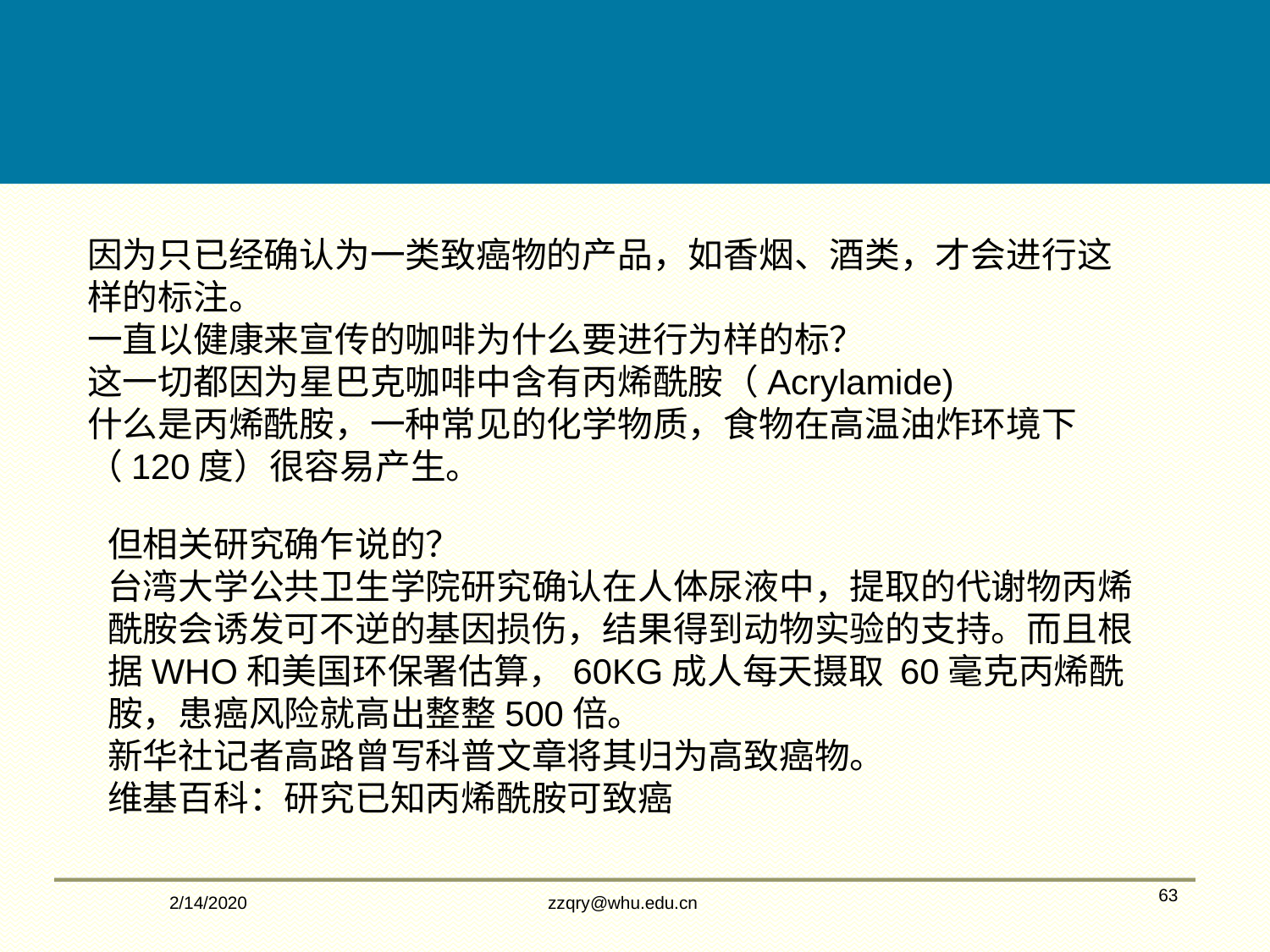

因为只已经确认为一类致癌物的产品，如香烟、酒类，才会进行这样的标注。
一直以健康来宣传的咖啡为什么要进行为样的标？
这一切都因为星巴克咖啡中含有丙烯酰胺（Acrylamide)
什么是丙烯酰胺，一种常见的化学物质，食物在高温油炸环境下（120度）很容易产生。
但相关研究确乍说的？
台湾大学公共卫生学院研究确认在人体尿液中，提取的代谢物丙烯酰胺会诱发可不逆的基因损伤，结果得到动物实验的支持。而且根据WHO和美国环保署估算，60KG成人每天摄取 60毫克丙烯酰胺，患癌风险就高出整整500倍。
新华社记者高路曾写科普文章将其归为高致癌物。
维基百科：研究已知丙烯酰胺可致癌
2/14/2020
zzqry@whu.edu.cn
63